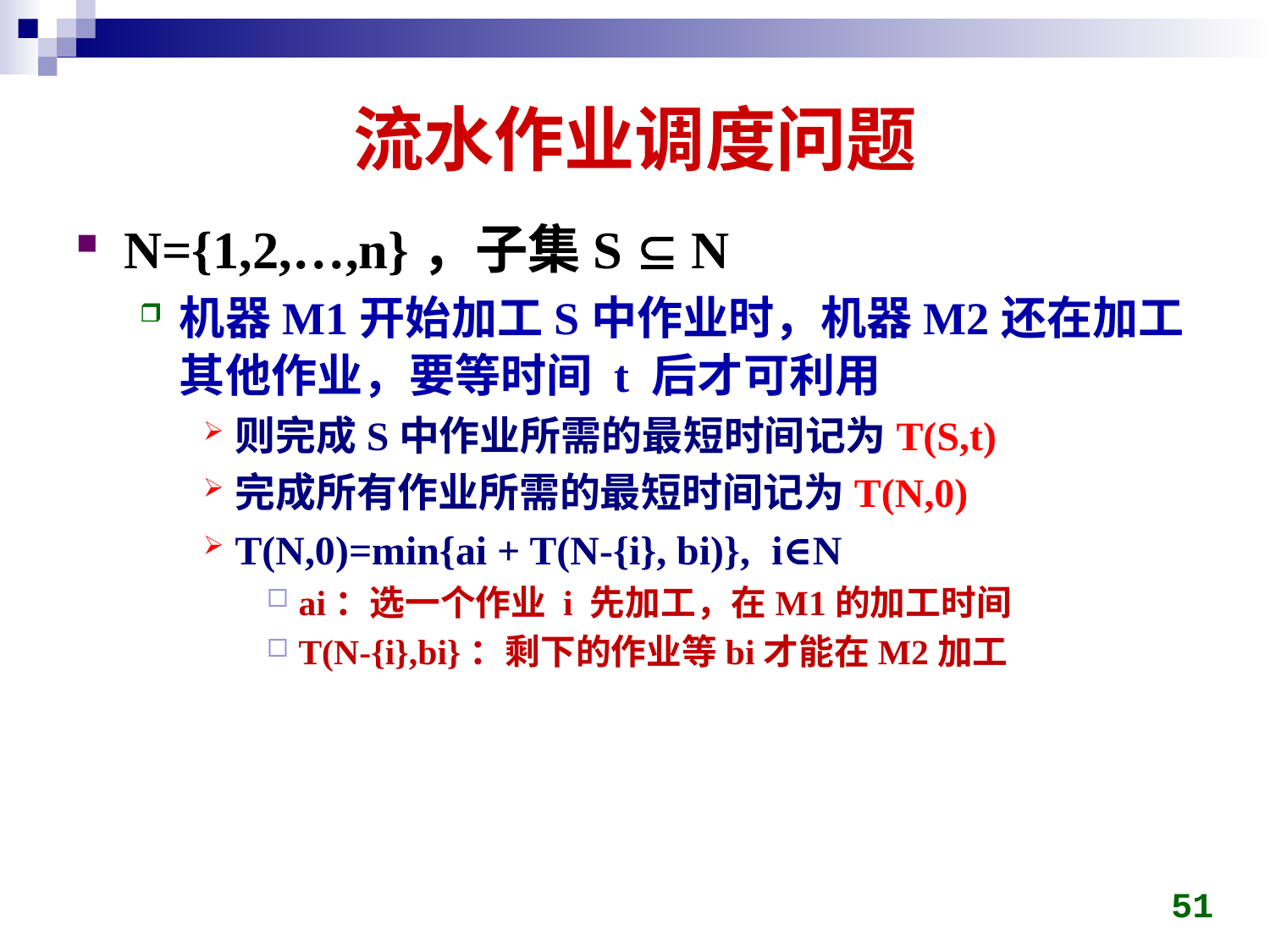

# 流水作业调度问题
N={1,2,…,n}，子集S ⊆ N
机器M1开始加工S中作业时，机器M2还在加工其他作业，要等时间 t 后才可利用
则完成S中作业所需的最短时间记为T(S,t)
完成所有作业所需的最短时间记为T(N,0)
T(N,0)=min{ai + T(N-{i}, bi)},  i∈N
ai：选一个作业 i 先加工，在M1的加工时间
T(N-{i},bi}：剩下的作业等bi才能在M2加工

51